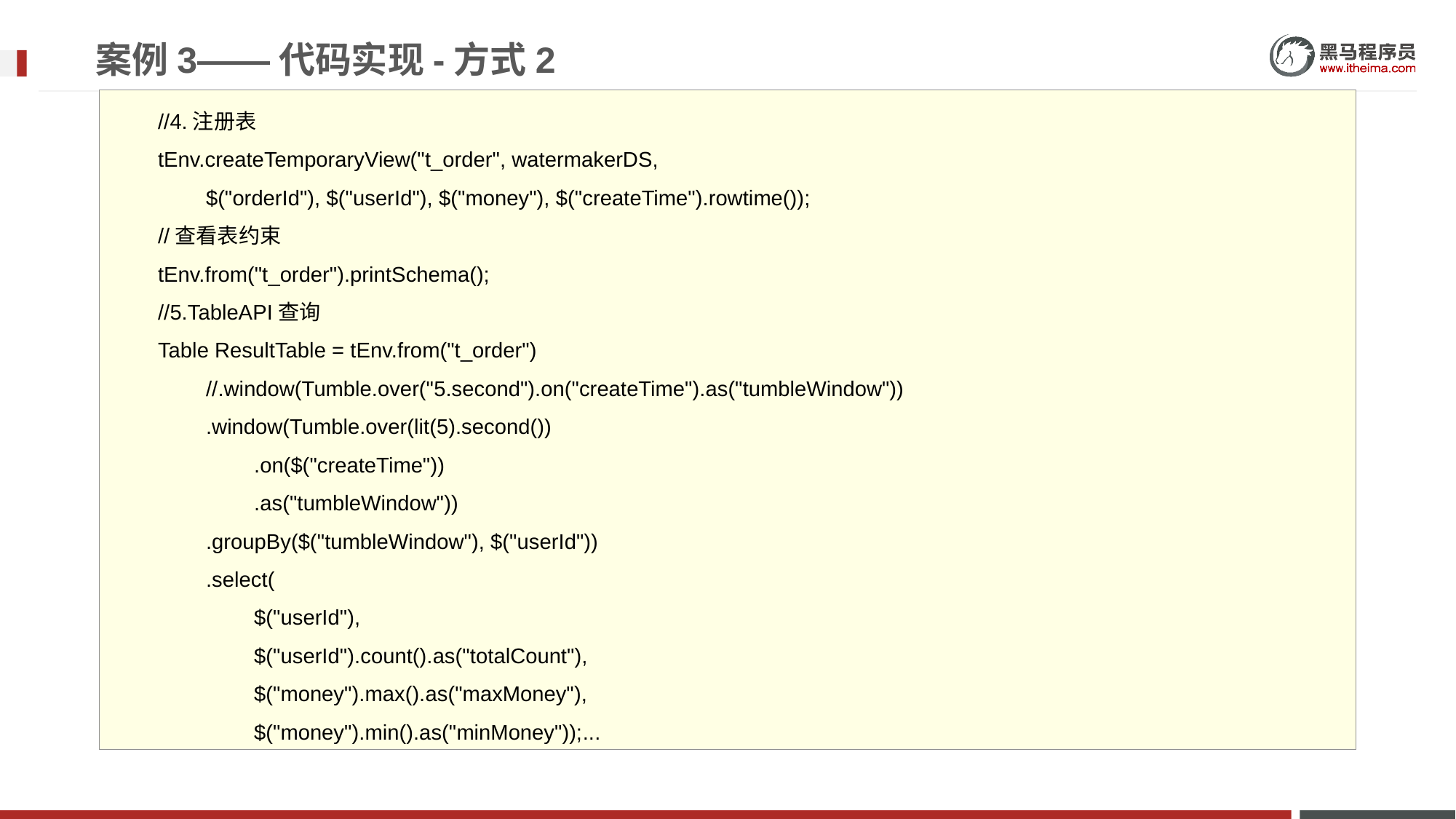

# 案例3——代码实现-方式2
        //4.注册表
        tEnv.createTemporaryView("t_order", watermakerDS,
                $("orderId"), $("userId"), $("money"), $("createTime").rowtime());
        //查看表约束
        tEnv.from("t_order").printSchema();
        //5.TableAPI查询
        Table ResultTable = tEnv.from("t_order")
                //.window(Tumble.over("5.second").on("createTime").as("tumbleWindow"))
                .window(Tumble.over(lit(5).second())
                        .on($("createTime"))
                        .as("tumbleWindow"))
                .groupBy($("tumbleWindow"), $("userId"))
                .select(
                        $("userId"),
                        $("userId").count().as("totalCount"),
                        $("money").max().as("maxMoney"),
                        $("money").min().as("minMoney"));...